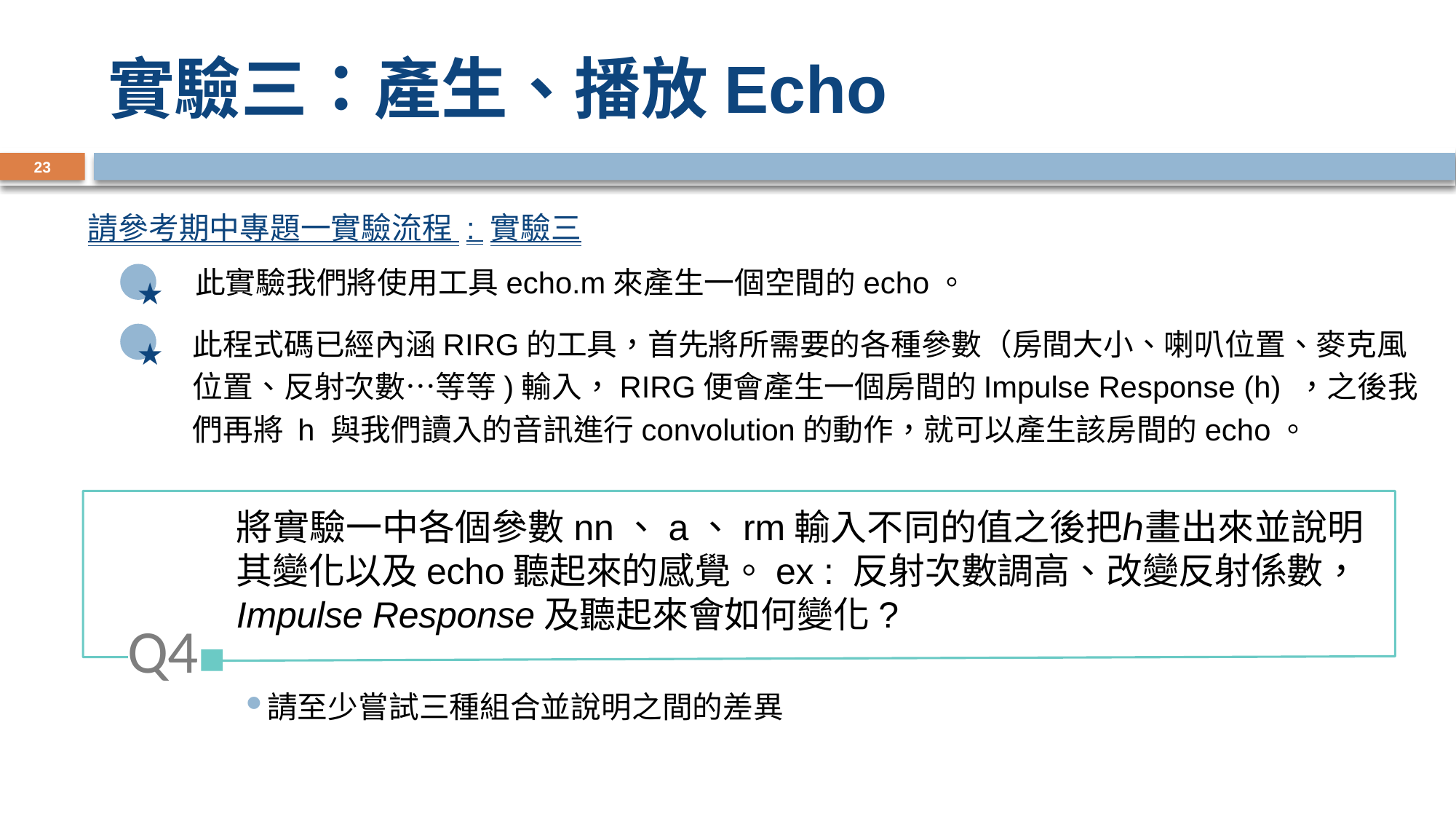

# 實驗三：產生、播放Echo
23
請參考期中專題一實驗流程 : 實驗三
此實驗我們將使用工具echo.m來產生一個空間的echo。
★
此程式碼已經內涵RIRG的工具，首先將所需要的各種參數（房間大小、喇叭位置、麥克風
位置、反射次數…等等)輸入，RIRG便會產生一個房間的Impulse Response (h) ，之後我
們再將 h 與我們讀入的音訊進行convolution的動作，就可以產生該房間的echo。
★

將實驗一中各個參數nn、a、rm輸入不同的值之後把ℎ畫出來並說明其變化以及echo聽起來的感覺。ex : 反射次數調高、改變反射係數，Impulse Response及聽起來會如何變化?
Q4

請至少嘗試三種組合並說明之間的差異